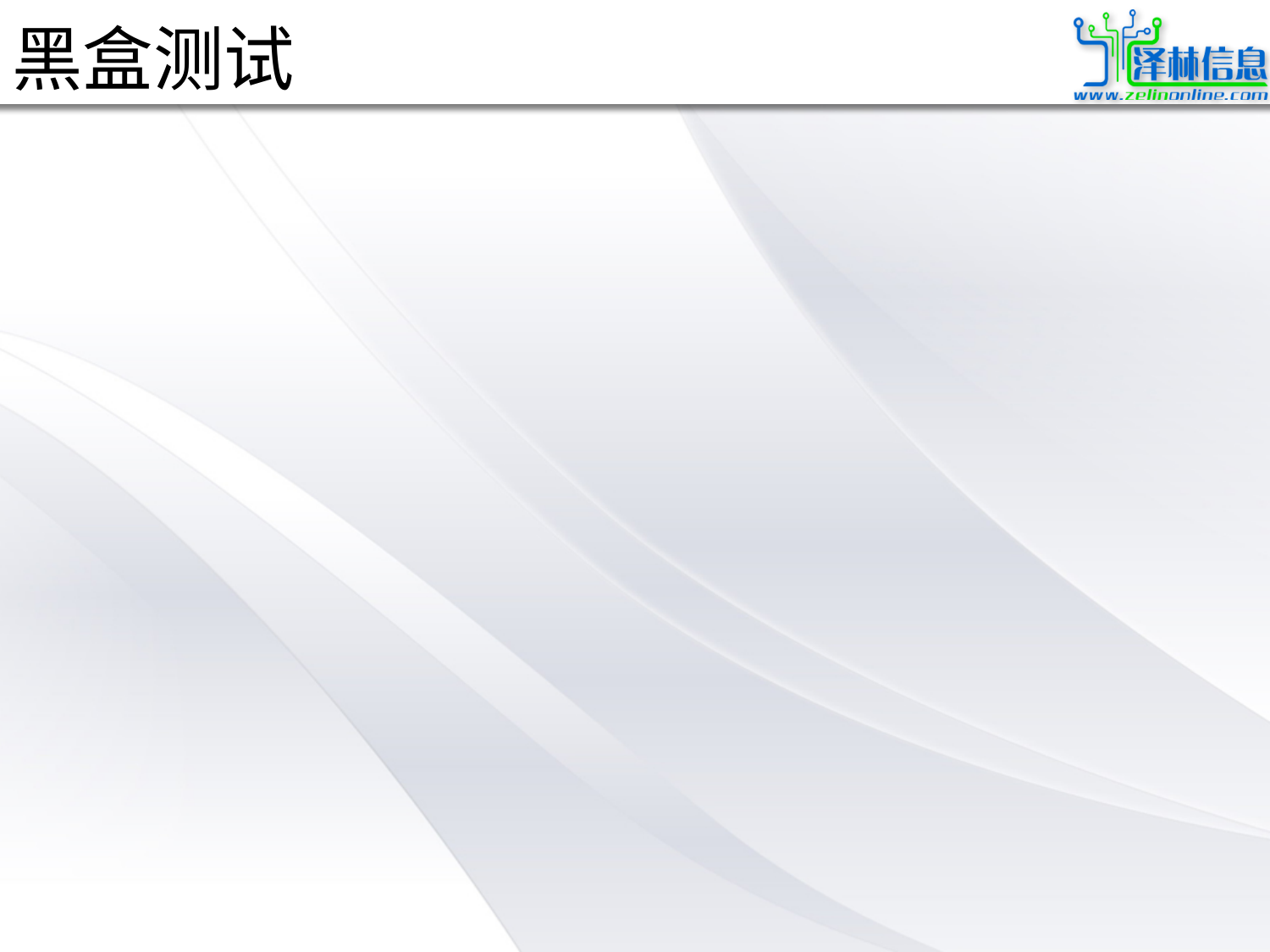

# 黑盒测试

 黑盒测试主要测试的错误类型有：

①不正确或遗漏的功能；
②接口、界面错误；
③性能错误；
④数据结构或外部数据访问错误；
⑤初始化或终止条件错误等等。